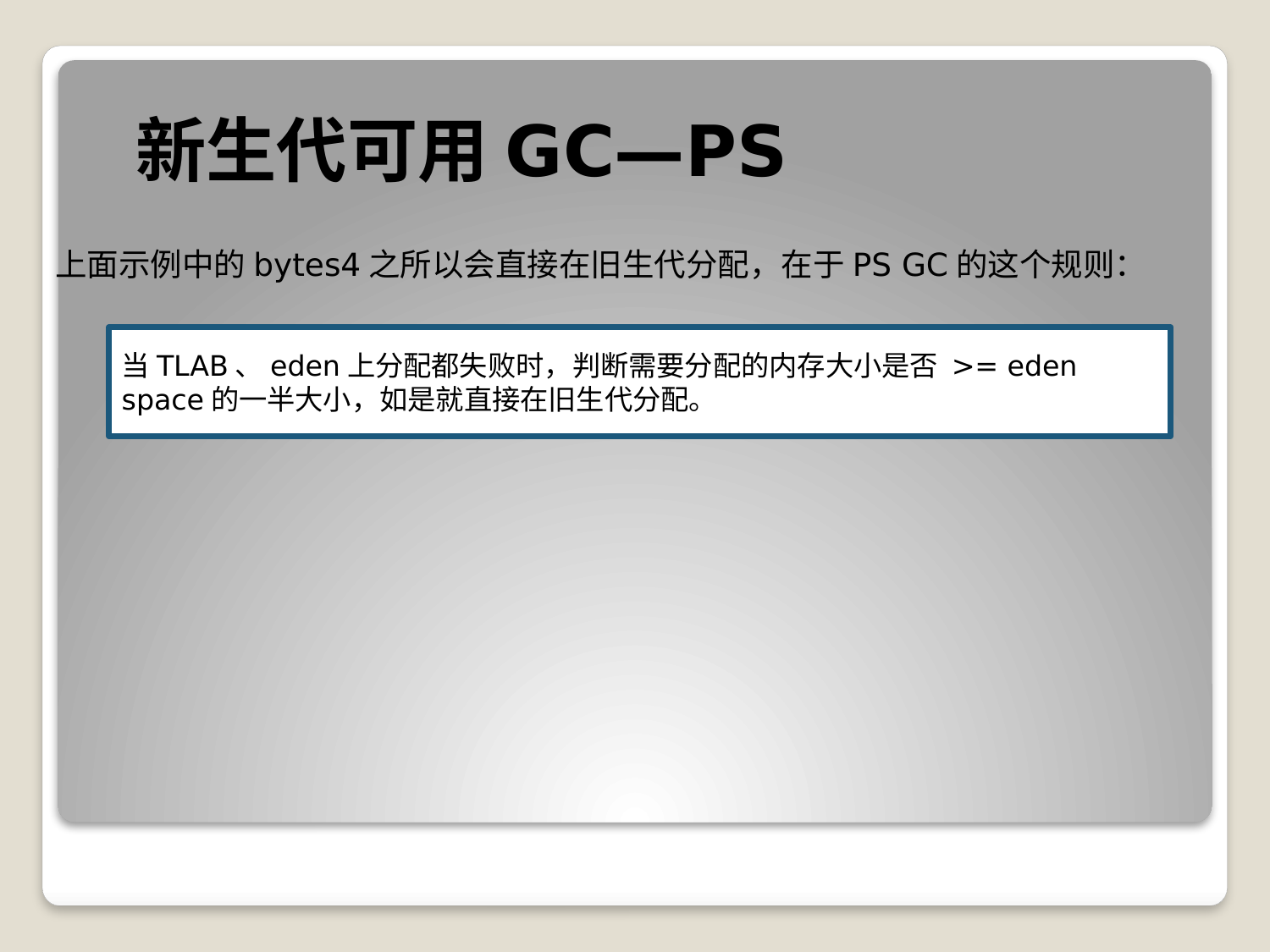

新生代可用GC—PS
上面示例中的bytes4之所以会直接在旧生代分配，在于PS GC的这个规则：
当TLAB、eden上分配都失败时，判断需要分配的内存大小是否 >= eden
space的一半大小，如是就直接在旧生代分配。